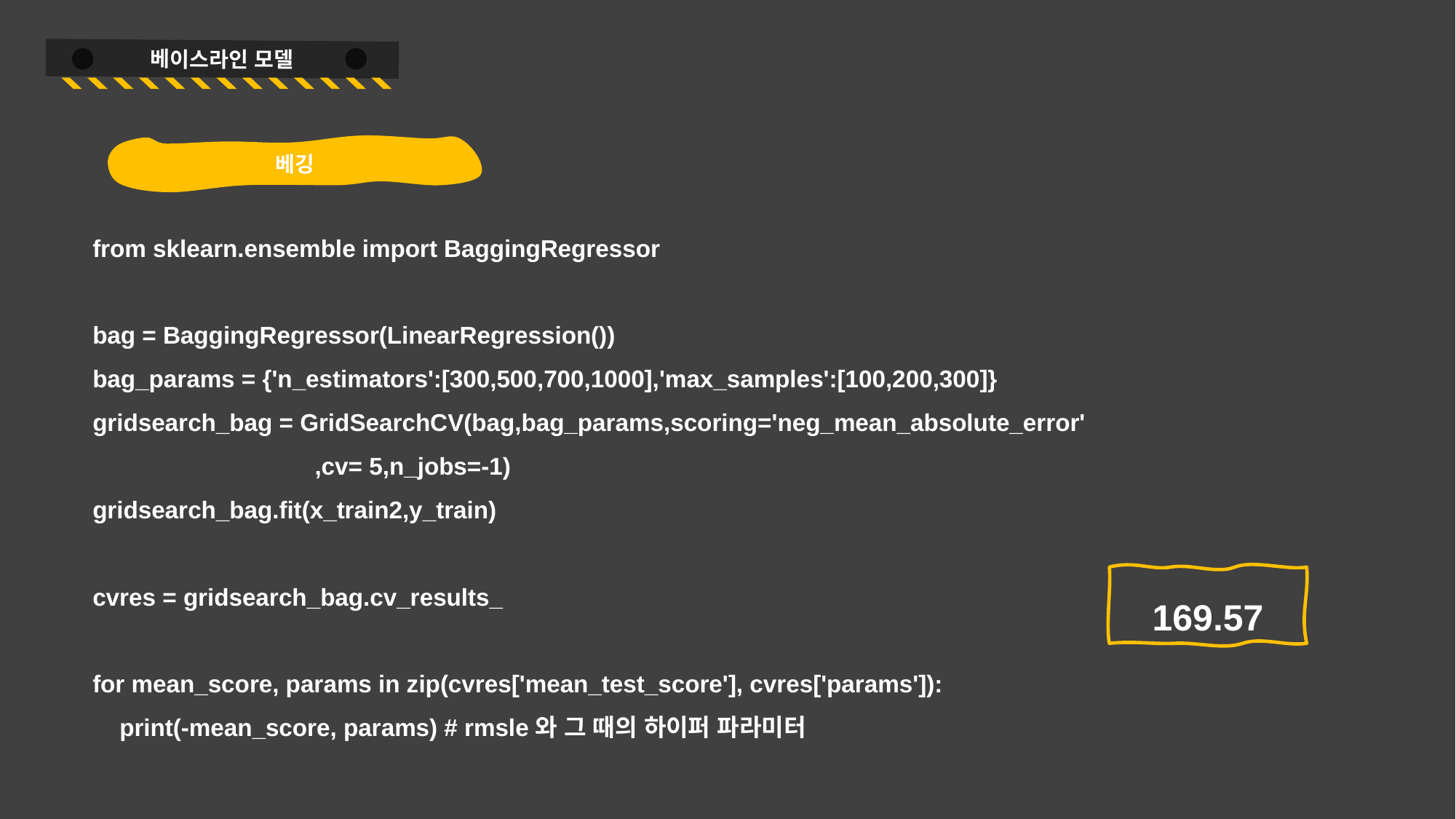

베이스라인 모델

베깅
from sklearn.ensemble import BaggingRegressor

bag = BaggingRegressor(LinearRegression())
bag_params = {'n_estimators':[300,500,700,1000],'max_samples':[100,200,300]}
gridsearch_bag = GridSearchCV(bag,bag_params,scoring='neg_mean_absolute_error'
                                 ,cv= 5,n_jobs=-1)
gridsearch_bag.fit(x_train2,y_train)

cvres = gridsearch_bag.cv_results_

for mean_score, params in zip(cvres['mean_test_score'], cvres['params']):
    print(-mean_score, params) # rmsle와 그 때의 하이퍼 파라미터
169.57